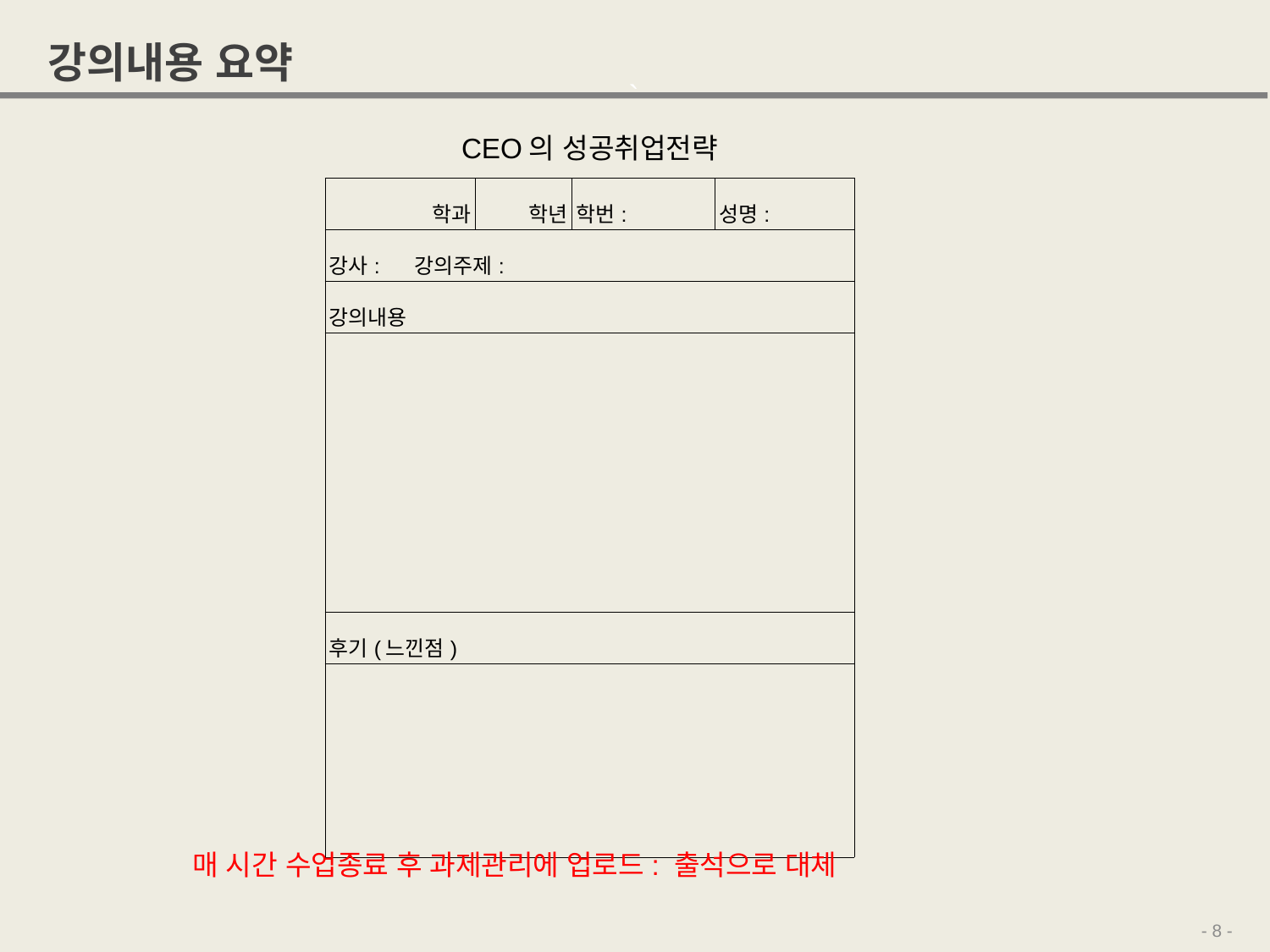

# 강의내용 요약
CEO의 성공취업전략
| 학과 | 학년 | 학번: | 성명: |
| --- | --- | --- | --- |
| 강사: 강의주제: |  |  |  |
| 강의내용 |  |  |  |
|  |  |  |  |
| 후기(느낀점) |  |  |  |
|  |  |  |  |
매 시간 수업종료 후 과제관리에 업로드: 출석으로 대체
- 8 -